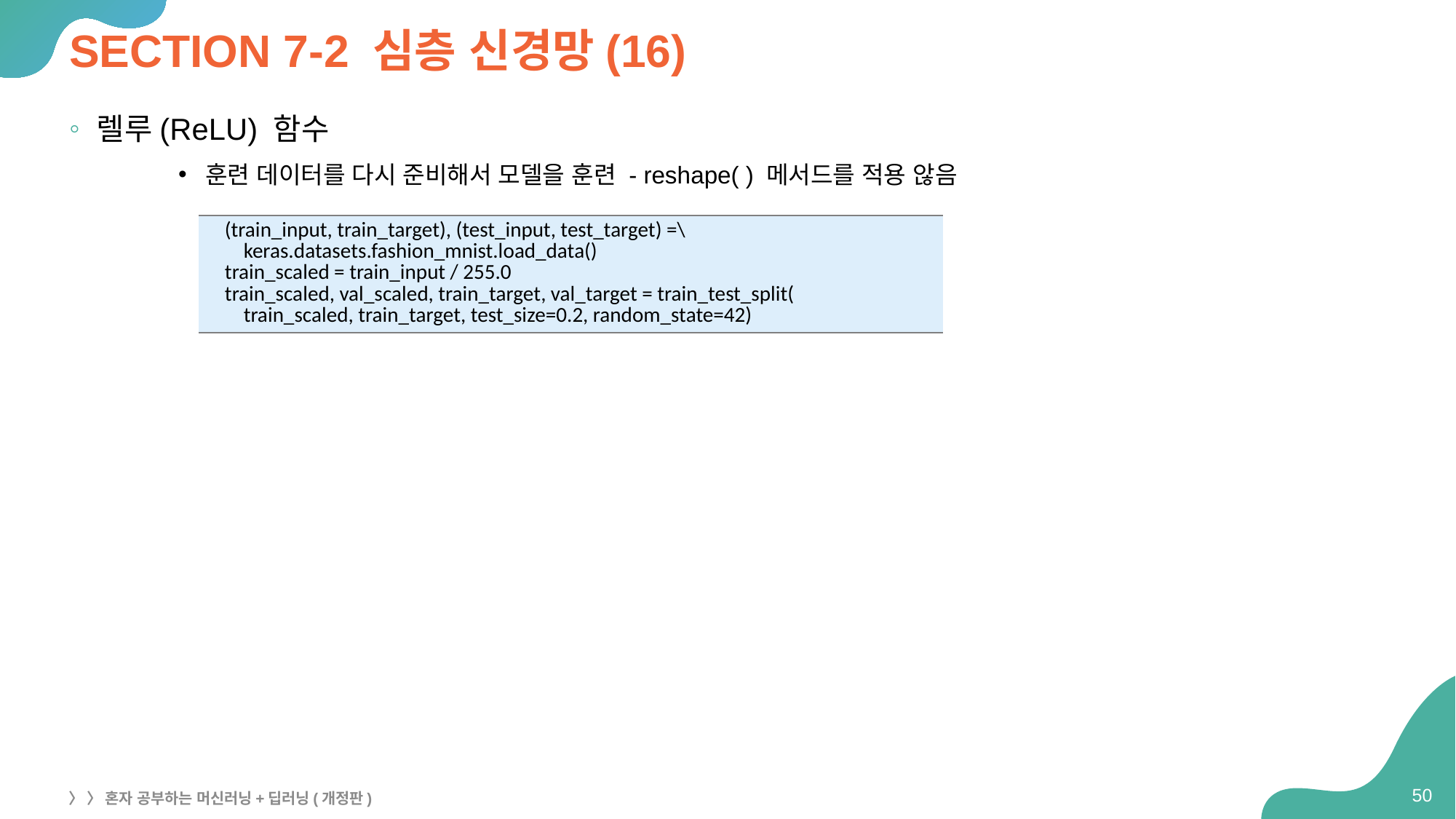

# SECTION 7-2 심층 신경망(16)
렐루(ReLU) 함수
훈련 데이터를 다시 준비해서 모델을 훈련 - reshape( ) 메서드를 적용 않음

| (train\_input, train\_target), (test\_input, test\_target) =\ keras.datasets.fashion\_mnist.load\_data() train\_scaled = train\_input / 255.0 train\_scaled, val\_scaled, train\_target, val\_target = train\_test\_split( train\_scaled, train\_target, test\_size=0.2, random\_state=42) |
| --- |
50
〉 〉 혼자 공부하는 머신러닝+딥러닝(개정판)